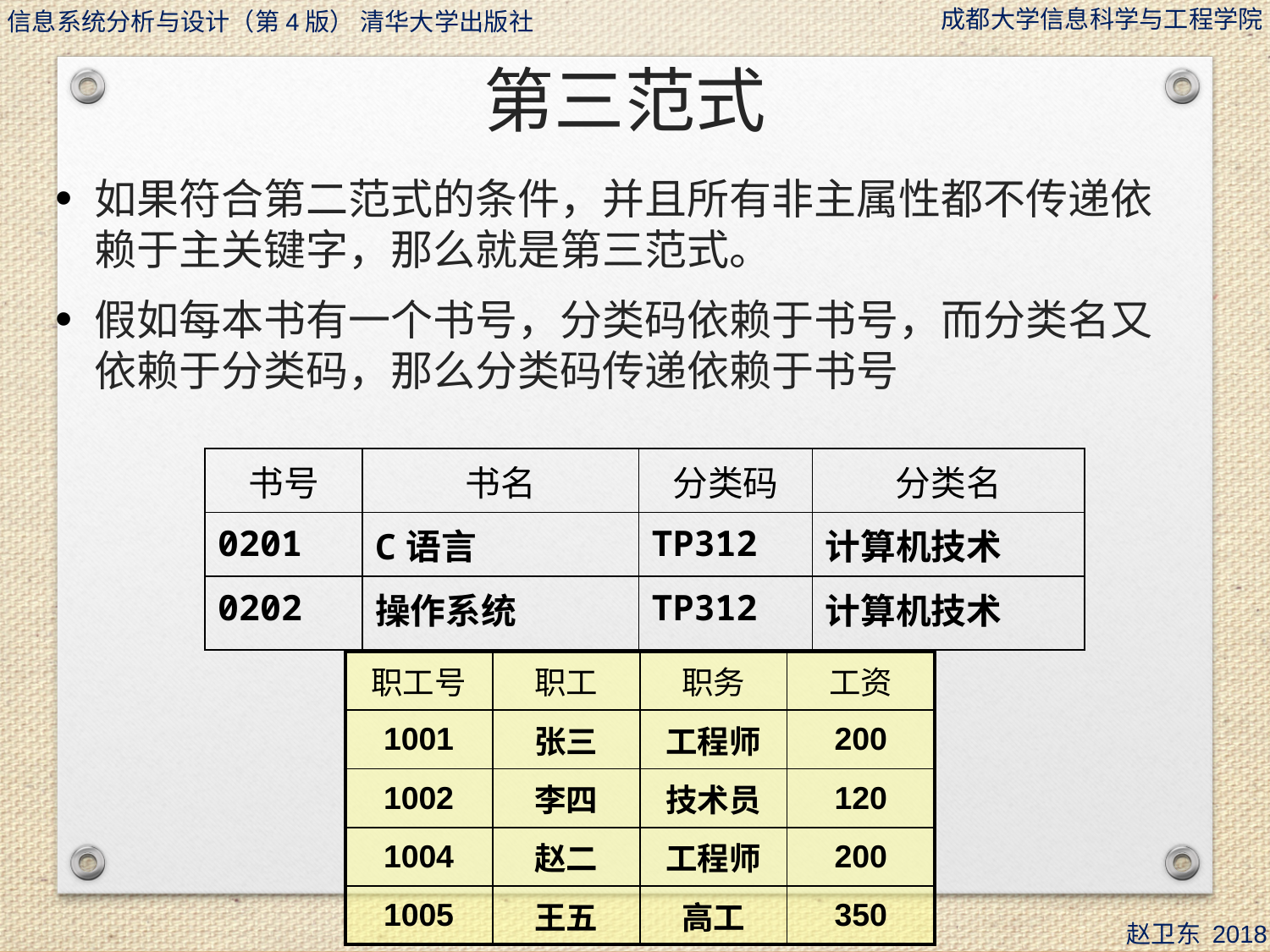

# 第三范式
如果符合第二范式的条件，并且所有非主属性都不传递依赖于主关键字，那么就是第三范式。
假如每本书有一个书号，分类码依赖于书号，而分类名又依赖于分类码，那么分类码传递依赖于书号
| 书号 | 书名 | 分类码 | 分类名 |
| --- | --- | --- | --- |
| 0201 | C语言 | TP312 | 计算机技术 |
| 0202 | 操作系统 | TP312 | 计算机技术 |
| 职工号 | 职工 | 职务 | 工资 |
| --- | --- | --- | --- |
| 1001 | 张三 | 工程师 | 200 |
| 1002 | 李四 | 技术员 | 120 |
| 1004 | 赵二 | 工程师 | 200 |
| 1005 | 王五 | 高工 | 350 |